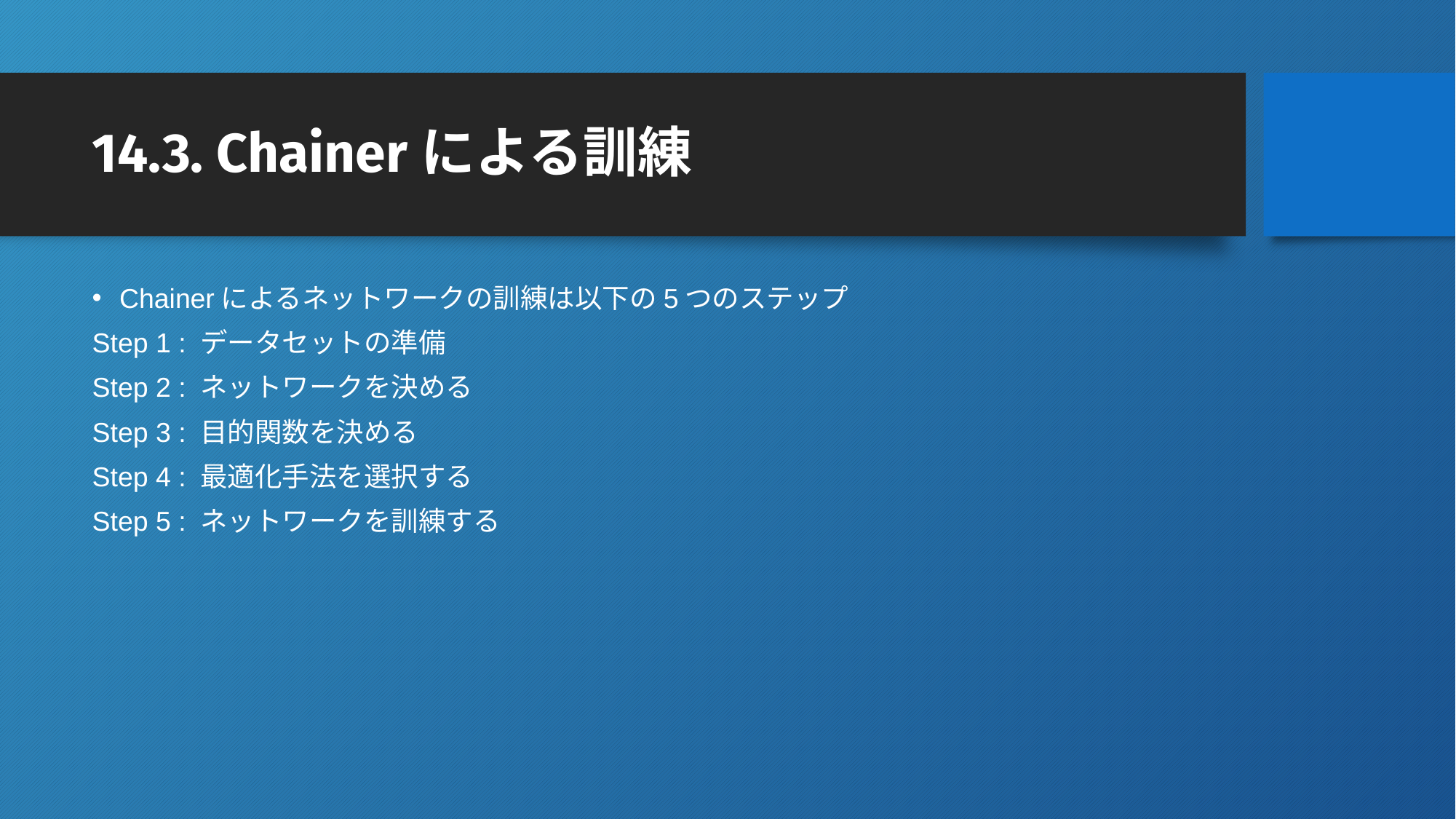

# 14.3. Chainerによる訓練
Chainerによるネットワークの訓練は以下の5つのステップ
Step 1 : データセットの準備
Step 2 : ネットワークを決める
Step 3 : 目的関数を決める
Step 4 : 最適化手法を選択する
Step 5 : ネットワークを訓練する